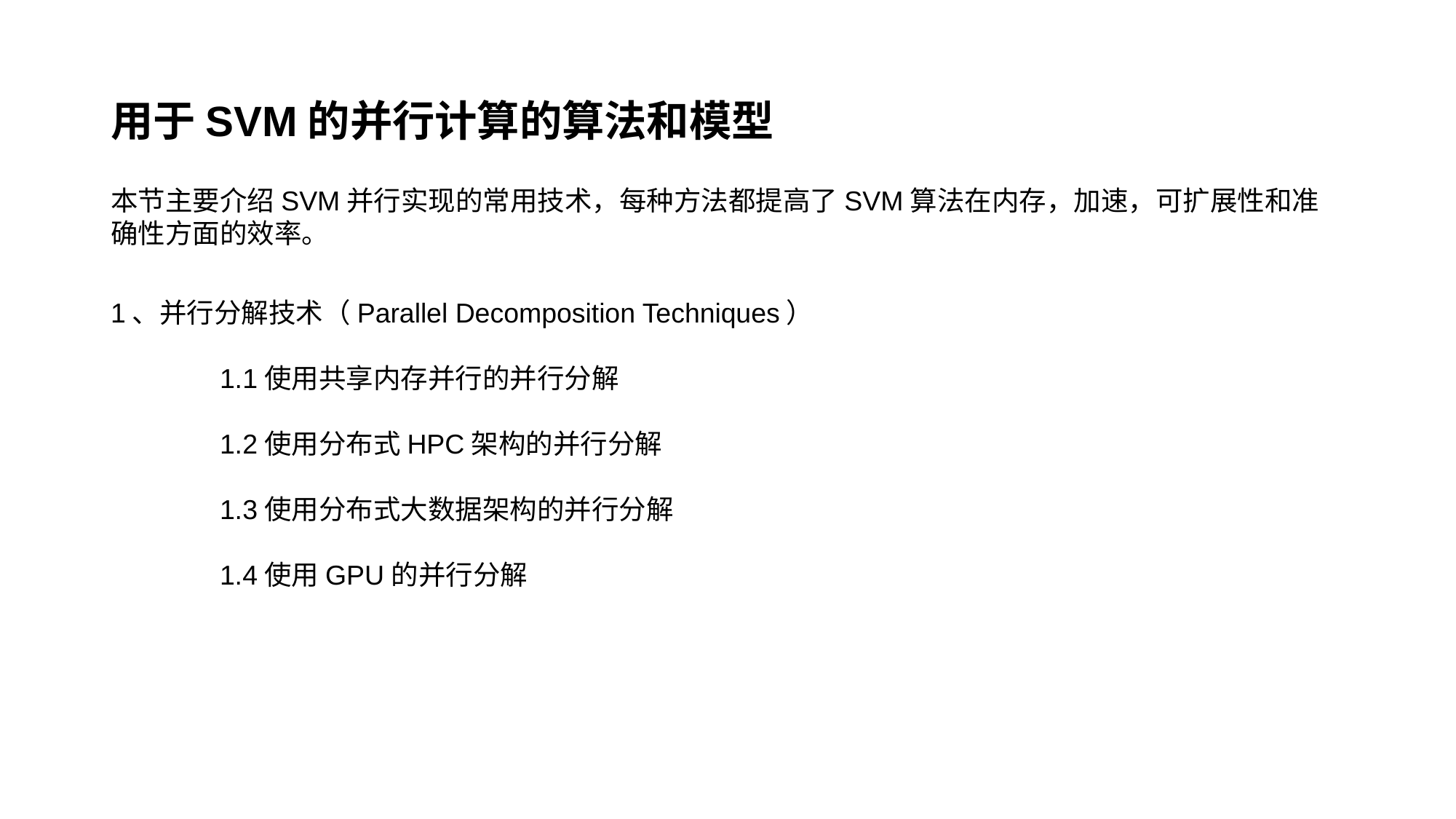

# 用于SVM的并行计算的算法和模型
本节主要介绍SVM并行实现的常用技术，每种方法都提高了SVM算法在内存，加速，可扩展性和准确性方面的效率。
1、并行分解技术（Parallel Decomposition Techniques）

	1.1使用共享内存并行的并行分解

	1.2使用分布式HPC架构的并行分解

	1.3使用分布式大数据架构的并行分解

	1.4使用GPU的并行分解